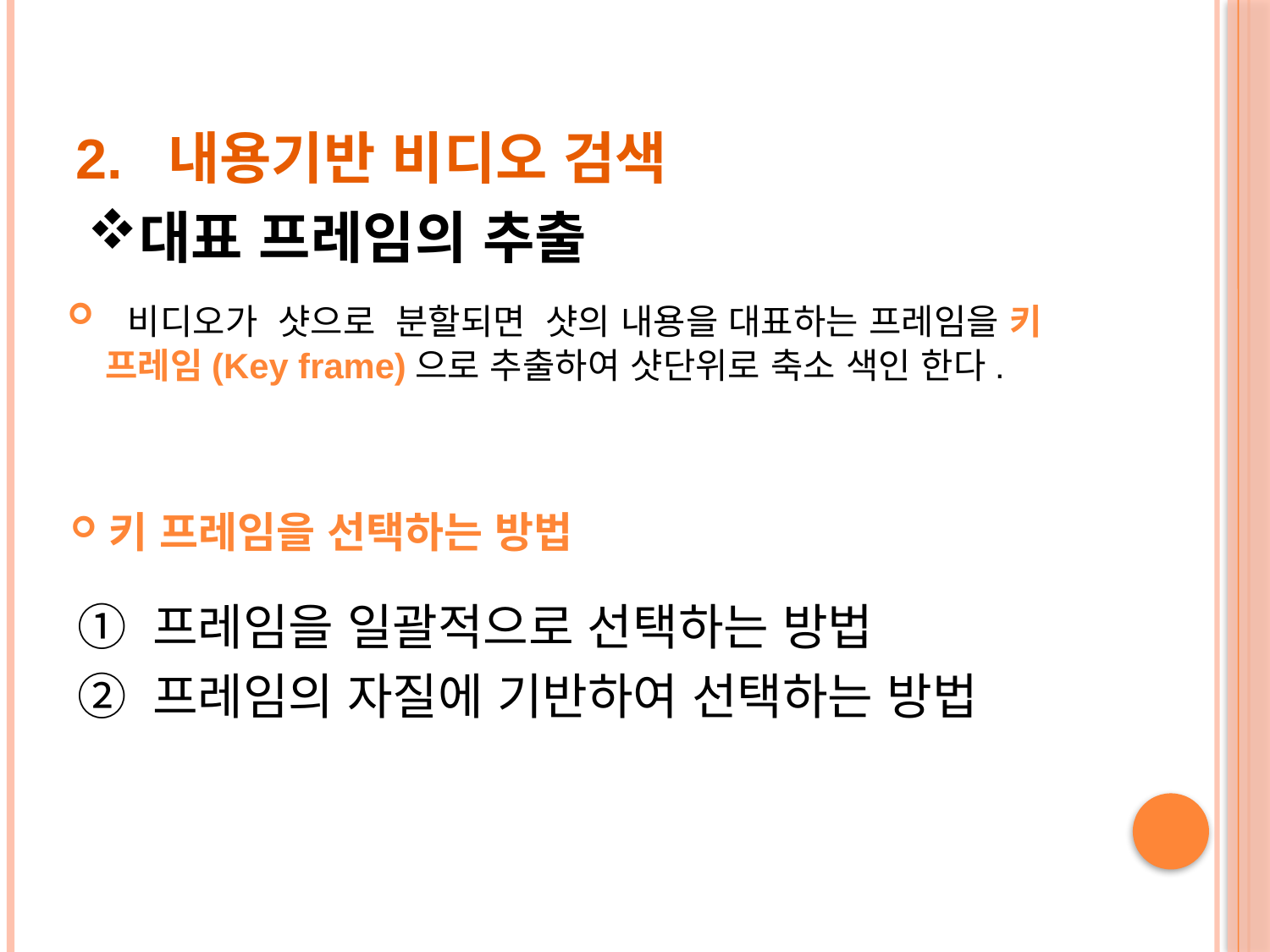

# 2.  내용기반 비디오 검색
대표 프레임의 추출
 비디오가  샷으로  분할되면  샷의 내용을 대표하는 프레임을 키 프레임(Key frame)으로 추출하여 샷단위로 축소 색인 한다.

키 프레임을 선택하는 방법
➀ 프레임을 일괄적으로 선택하는 방법
➁ 프레임의 자질에 기반하여 선택하는 방법